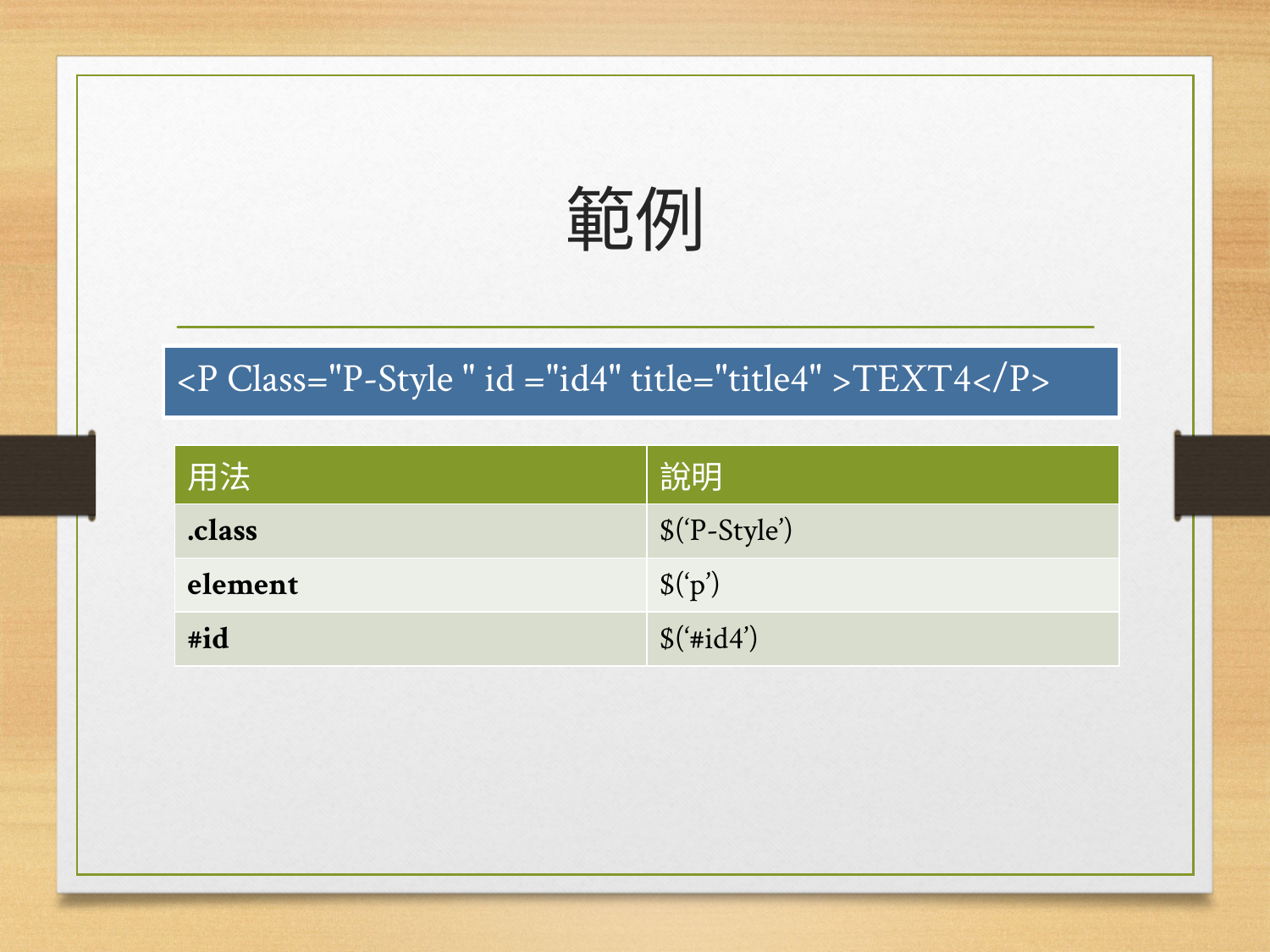

# 範例
<P Class="P-Style " id ="id4" title="title4" >TEXT4</P>
| 用法 | 說明 |
| --- | --- |
| .class | $(‘P-Style’) |
| element | $(‘p’) |
| #id | $(‘#id4’) |